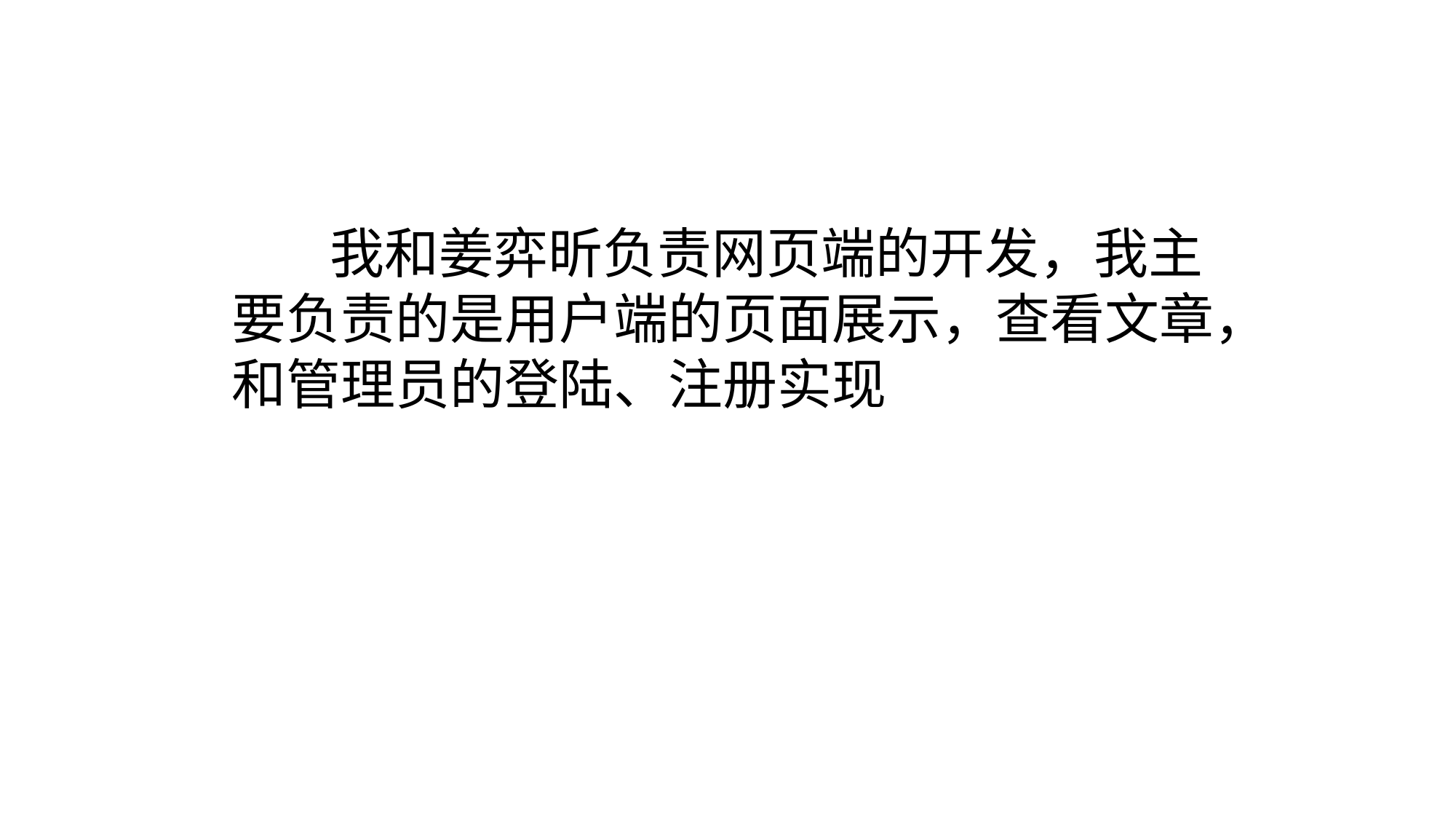

我和姜弈昕负责网页端的开发，我主要负责的是用户端的页面展示，查看文章，和管理员的登陆、注册实现